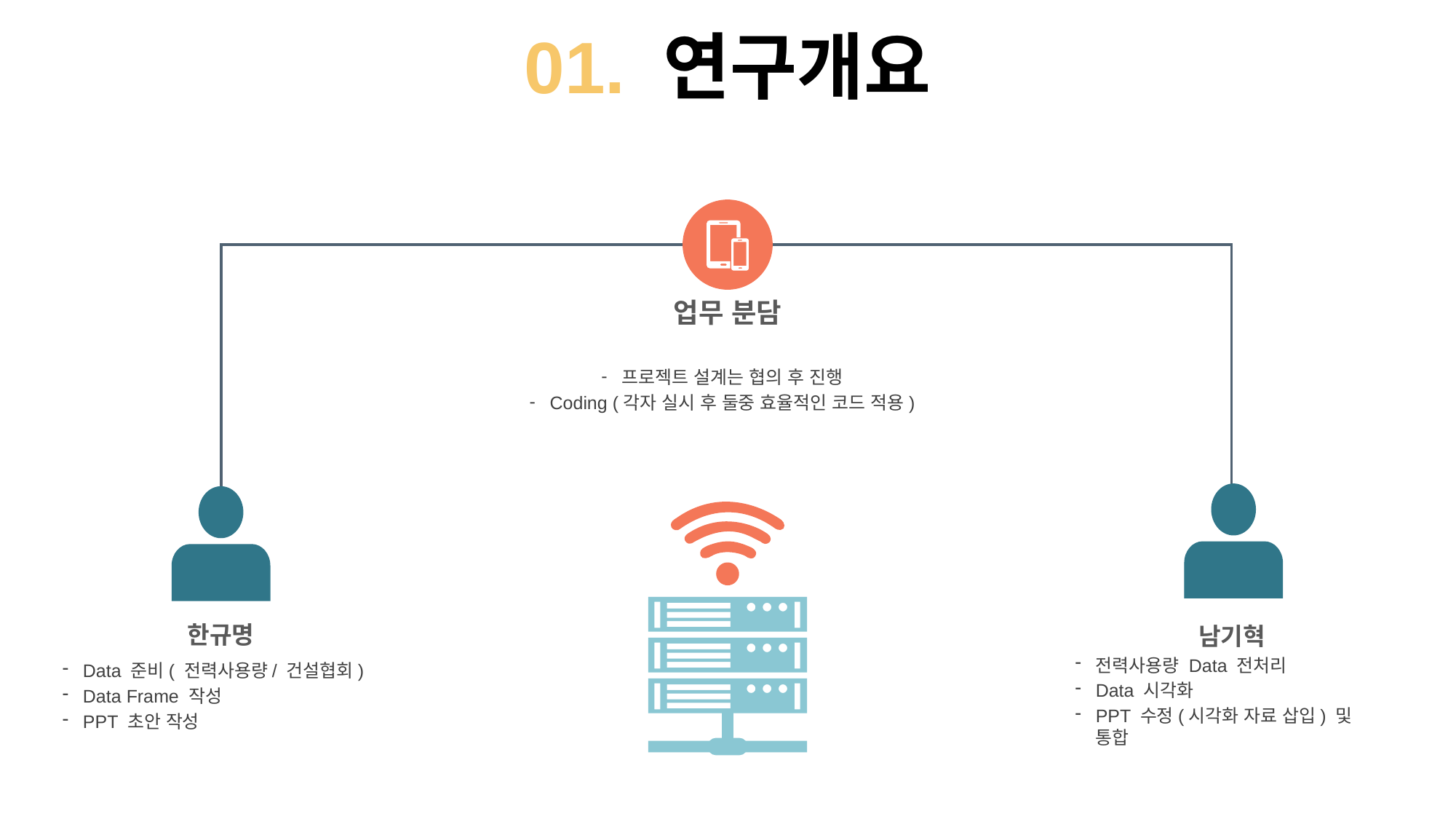

01. 연구개요

업무 분담

프로젝트 설계는 협의 후 진행
Coding (각자 실시 후 둘중 효율적인 코드 적용)

한규명
Data 준비( 전력사용량/ 건설협회)
Data Frame 작성
PPT 초안 작성

남기혁
전력사용량 Data 전처리
Data 시각화
PPT 수정(시각화 자료 삽입) 및 통합